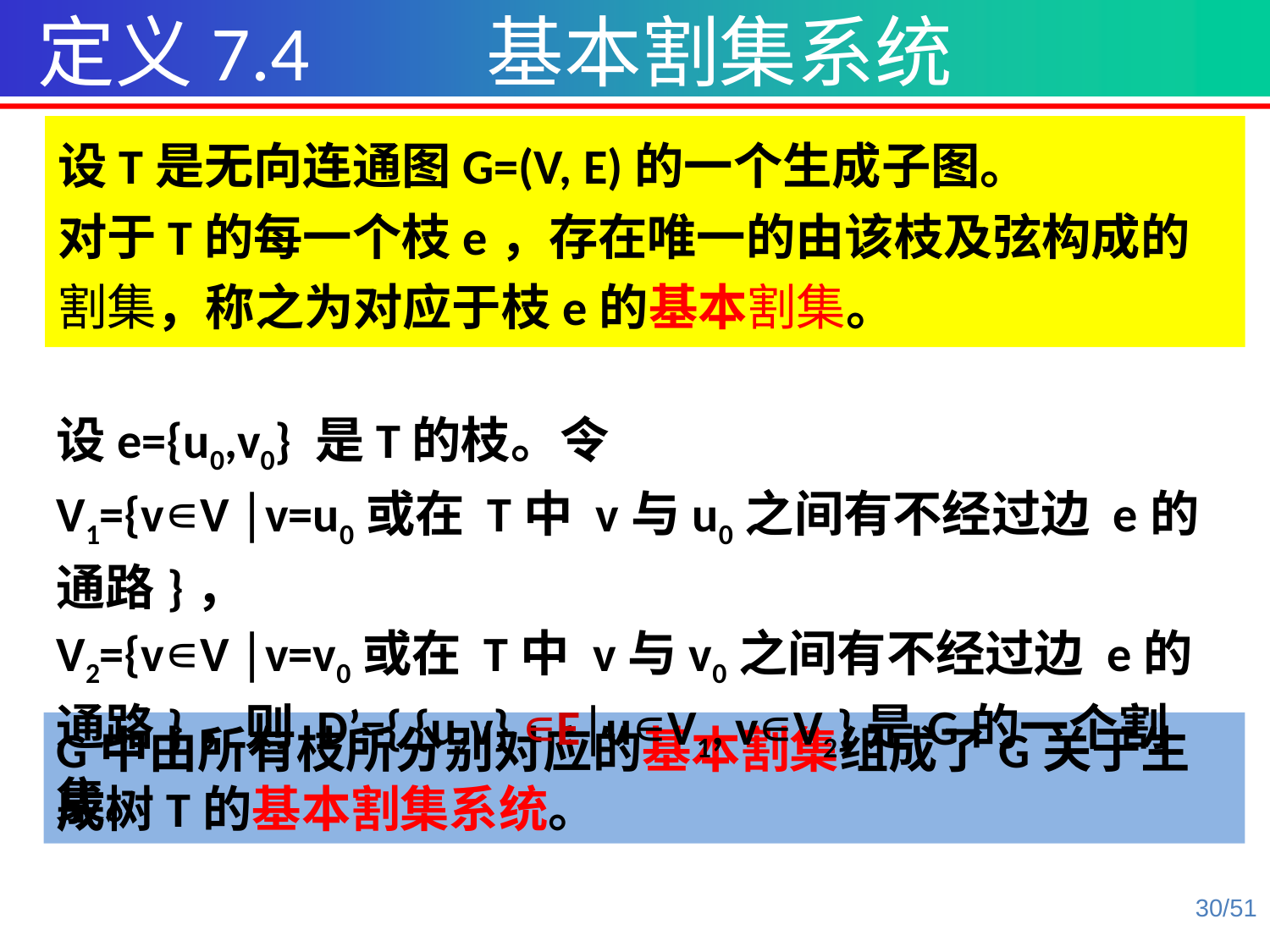

定义7.4         基本割集系统
设T是无向连通图G=(V, E)的一个生成子图。
对于T的每一个枝e，存在唯一的由该枝及弦构成的割集，称之为对应于枝e的基本割集。
设e={u0,v0} 是T的枝。令
V1={v∊V │v=u0或在 T中 v与u0之间有不经过边 e的通路}，
V2={v∊V │v=v0或在 T中 v与v0之间有不经过边 e的通路}，则 D’={ {u,v} ∊E│u∊V1, v∊V2}是G的一个割集。
G中由所有枝所分别对应的基本割集组成了G关于生成树T的基本割集系统。
30/51